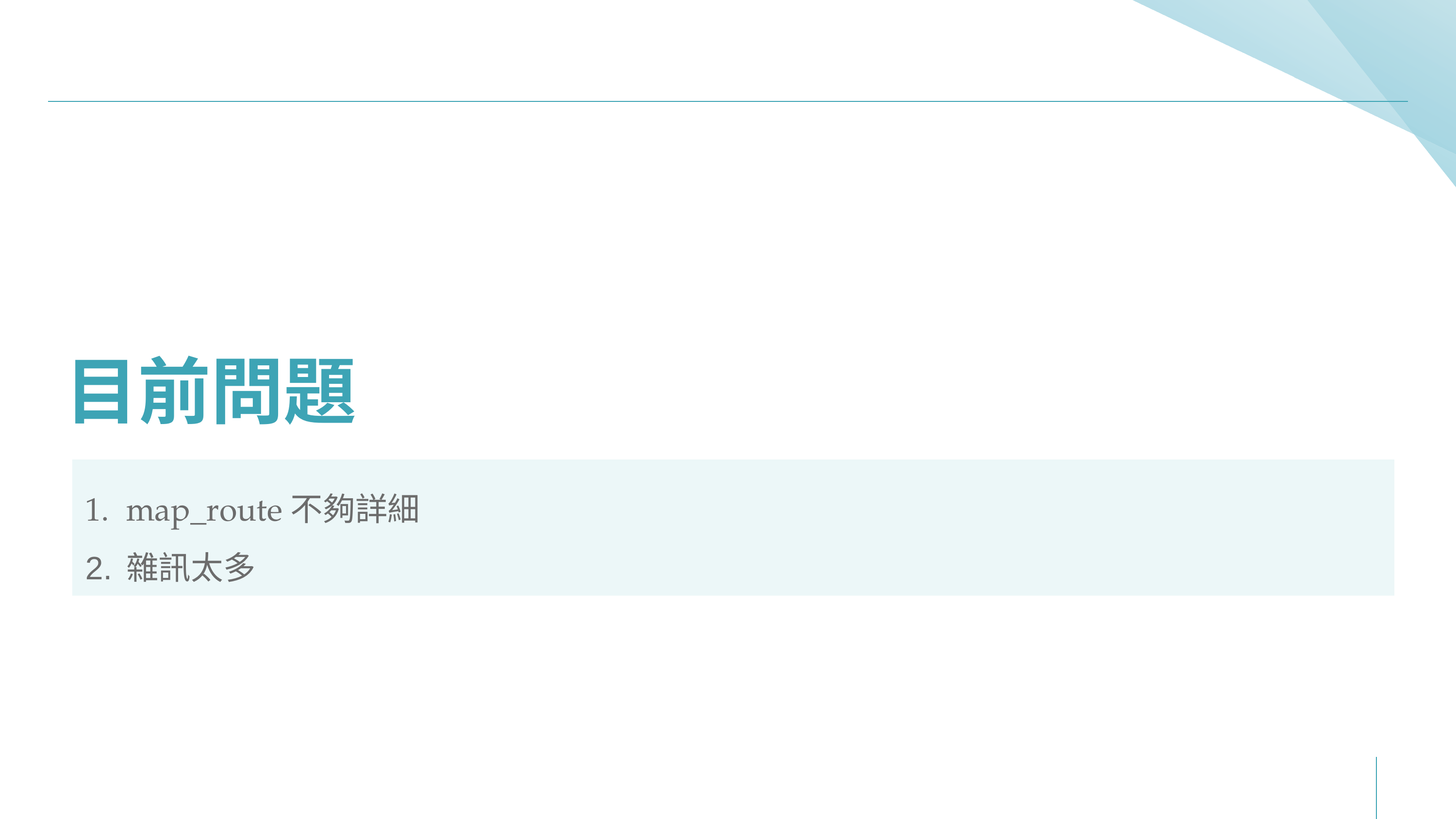

# 目前問題
20230720  by MRC
map_route不夠詳細
雜訊太多